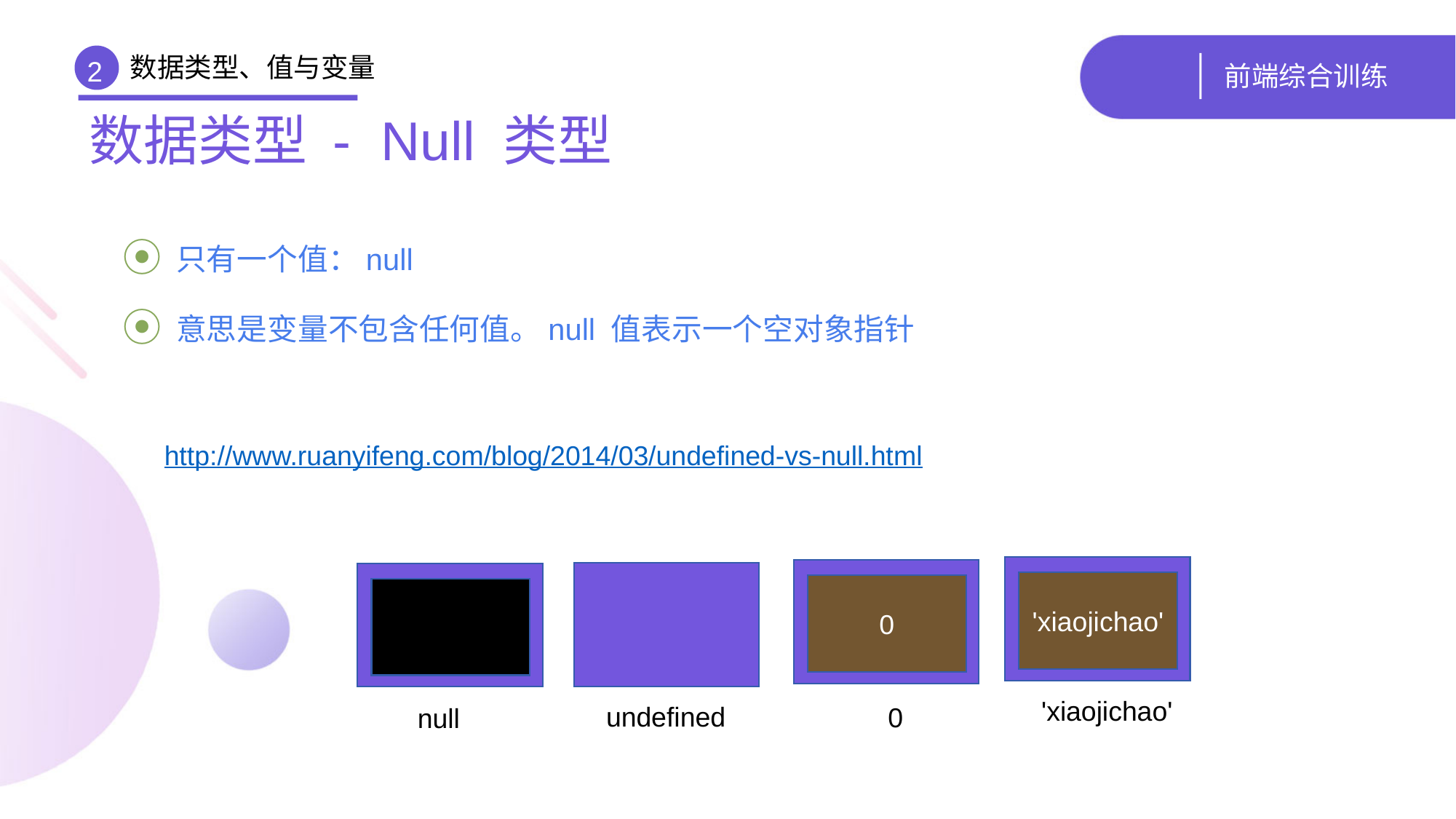

数据类型、值与变量
# 前端综合训练
2
数据类型 -  Null 类型
 只有一个值：null
 意思是变量不包含任何值。null 值表示一个空对象指针
http://www.ruanyifeng.com/blog/2014/03/undefined-vs-null.html

'xiaojichao'
0

'xiaojichao'
undefined
0
null